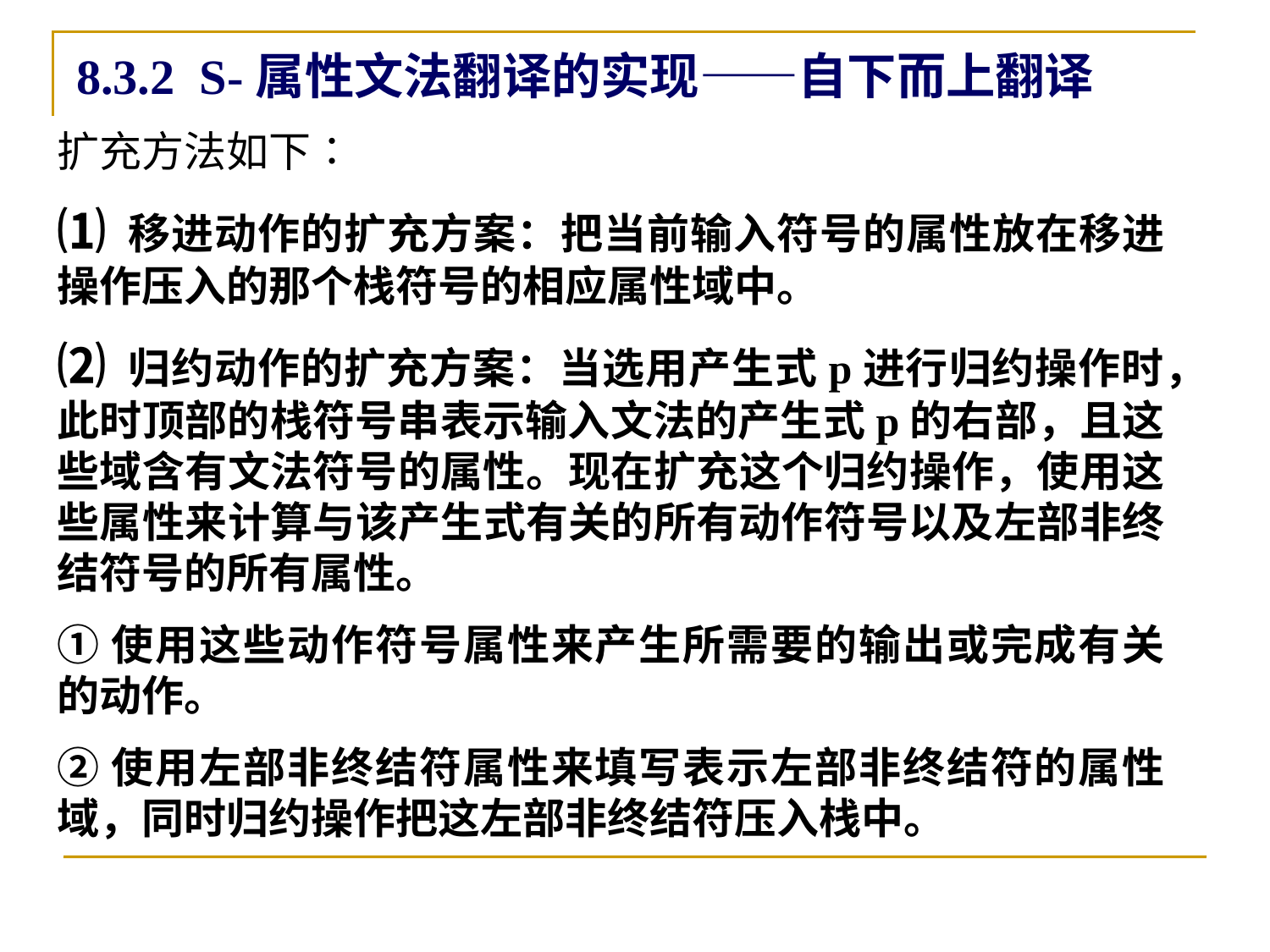

# 8.3.2  S-属性文法翻译的实现——自下而上翻译
扩充方法如下∶
⑴ 移进动作的扩充方案：把当前输入符号的属性放在移进操作压入的那个栈符号的相应属性域中。
⑵ 归约动作的扩充方案：当选用产生式p进行归约操作时，此时顶部的栈符号串表示输入文法的产生式p的右部，且这些域含有文法符号的属性。现在扩充这个归约操作，使用这些属性来计算与该产生式有关的所有动作符号以及左部非终结符号的所有属性。
①使用这些动作符号属性来产生所需要的输出或完成有关的动作。
②使用左部非终结符属性来填写表示左部非终结符的属性域，同时归约操作把这左部非终结符压入栈中。
49